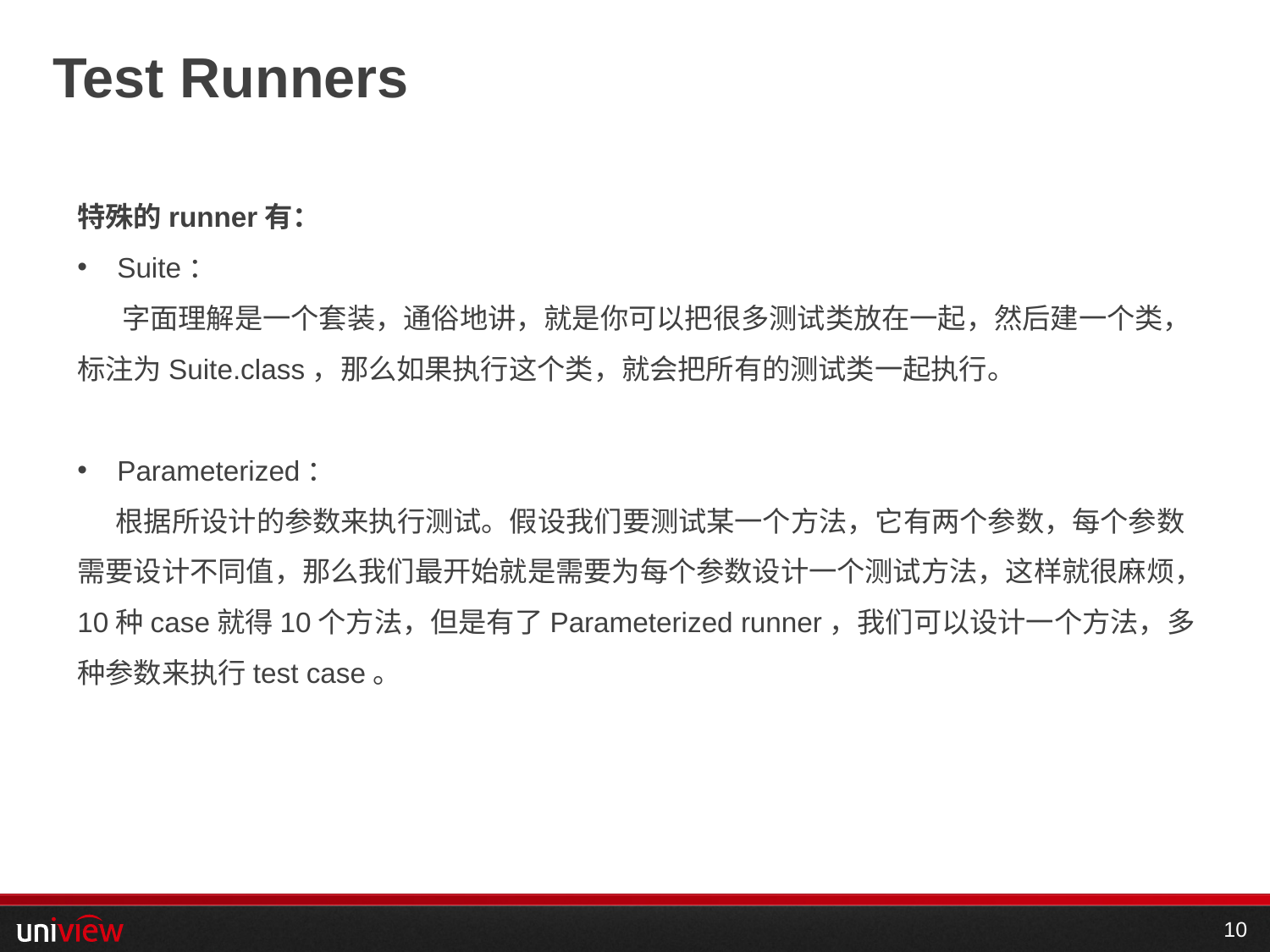

# Test Runners
特殊的runner有：
Suite：
      字面理解是一个套装，通俗地讲，就是你可以把很多测试类放在一起，然后建一个类，标注为Suite.class，那么如果执行这个类，就会把所有的测试类一起执行。

Parameterized：
     根据所设计的参数来执行测试。假设我们要测试某一个方法，它有两个参数，每个参数需要设计不同值，那么我们最开始就是需要为每个参数设计一个测试方法，这样就很麻烦，10种case就得10个方法，但是有了Parameterized runner，我们可以设计一个方法，多种参数来执行test case。